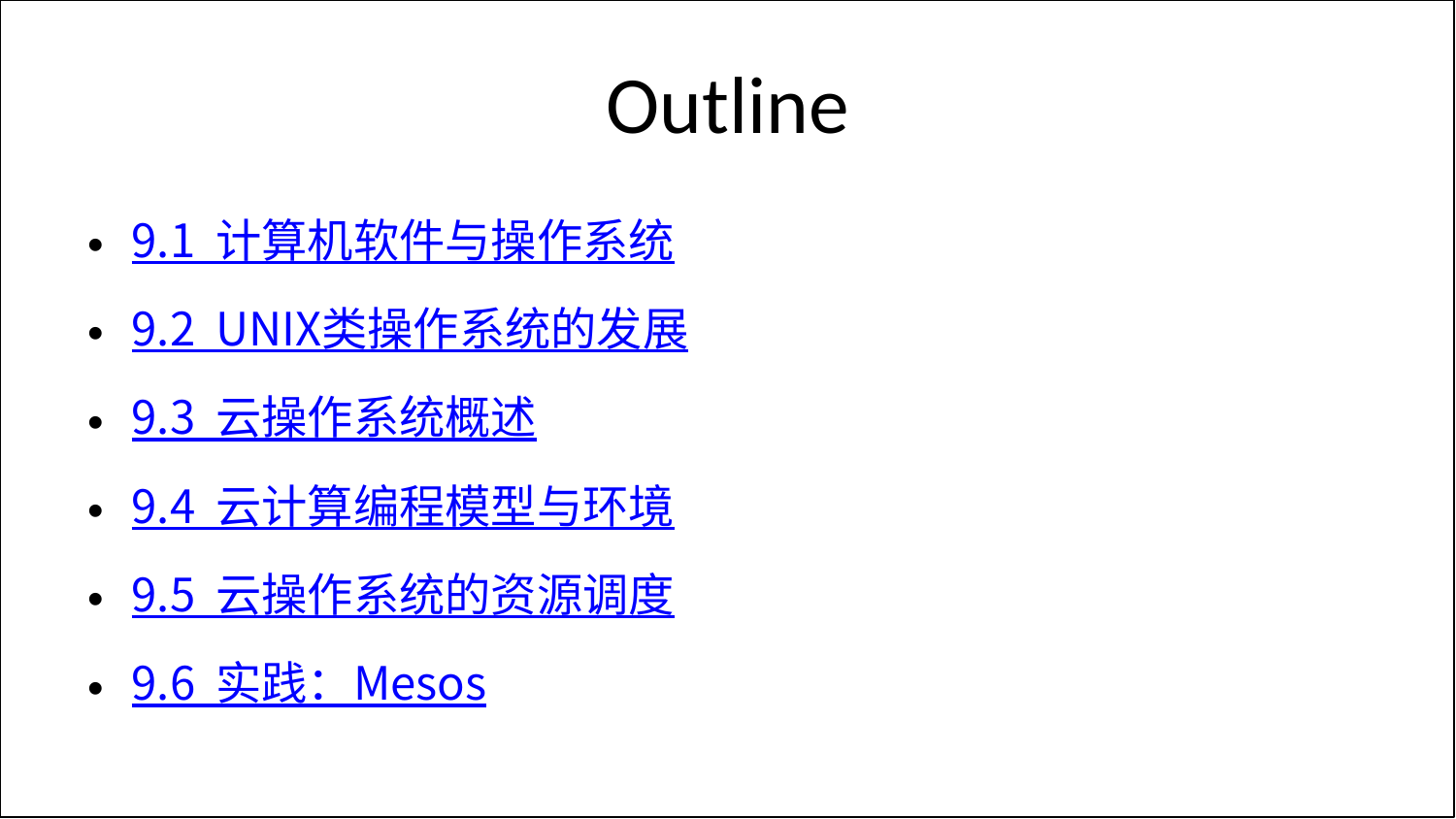

# Outline
9.1  计算机软件与操作系统
9.2  UNIX类操作系统的发展
9.3  云操作系统概述
9.4  云计算编程模型与环境
9.5  云操作系统的资源调度
9.6  实践：Mesos

Domain expertise
Data Science
Mathematics
Statistics
Machine Learning
Data engineering